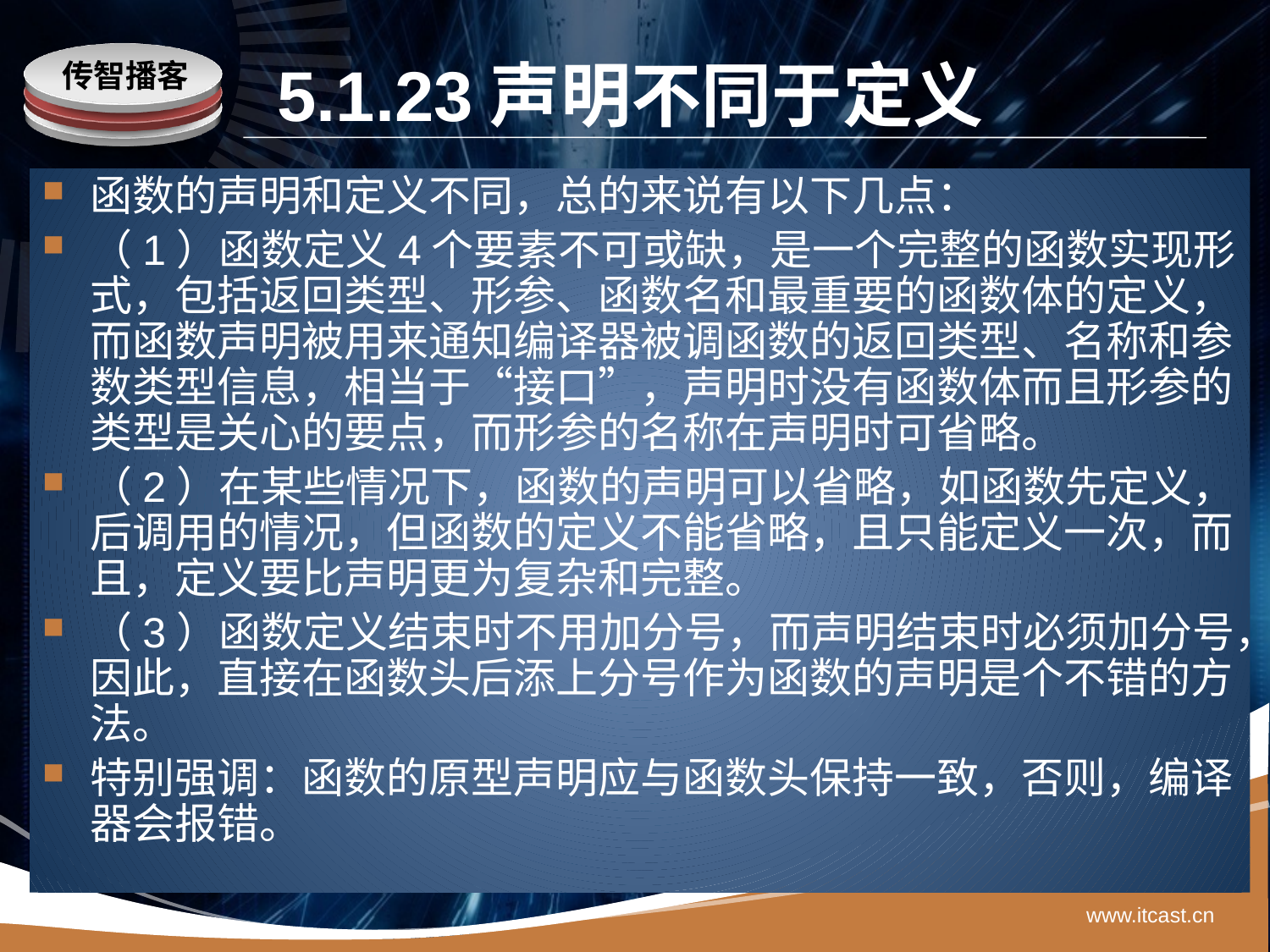

# 5.1.23声明不同于定义
函数的声明和定义不同，总的来说有以下几点：
（1）函数定义4个要素不可或缺，是一个完整的函数实现形式，包括返回类型、形参、函数名和最重要的函数体的定义，而函数声明被用来通知编译器被调函数的返回类型、名称和参数类型信息，相当于“接口”，声明时没有函数体而且形参的类型是关心的要点，而形参的名称在声明时可省略。
（2）在某些情况下，函数的声明可以省略，如函数先定义，后调用的情况，但函数的定义不能省略，且只能定义一次，而且，定义要比声明更为复杂和完整。
（3）函数定义结束时不用加分号，而声明结束时必须加分号，因此，直接在函数头后添上分号作为函数的声明是个不错的方法。
特别强调：函数的原型声明应与函数头保持一致，否则，编译器会报错。
www.itcast.cn